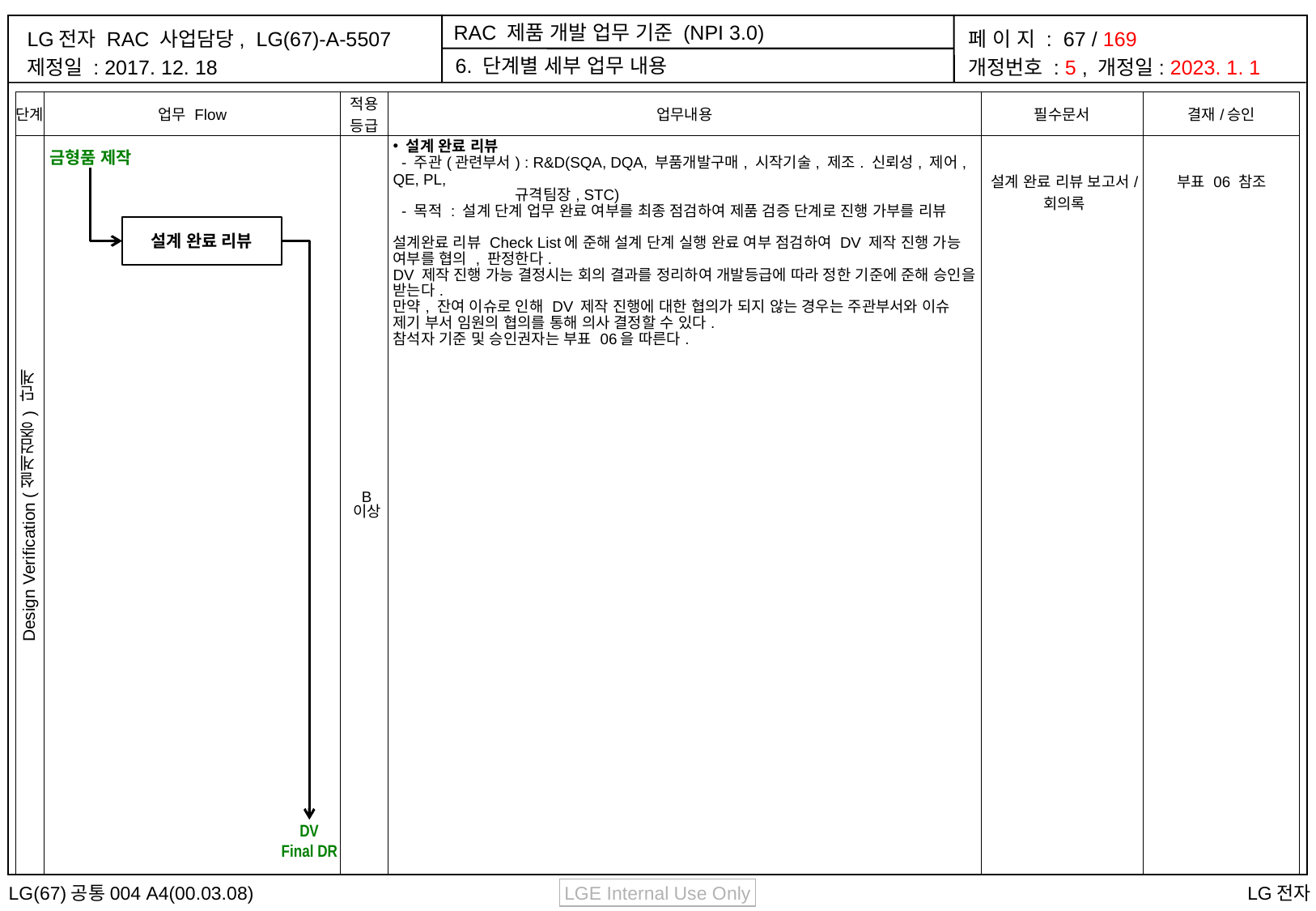

6. 단계별 세부 업무 내용
| 단계 | 업무 Flow | 적용 등급 | 업무내용 | 필수문서 | 결재/승인 |
| --- | --- | --- | --- | --- | --- |
| Design Verification (설계검증) 단계 |  | B 이상 | 설계 완료 리뷰 - 주관(관련부서) : R&D(SQA, DQA, 부품개발구매, 시작기술, 제조. 신뢰성, 제어, QE, PL, 규격팀장, STC) - 목적 : 설계 단계 업무 완료 여부를 최종 점검하여 제품 검증 단계로 진행 가부를 리뷰 설계완료 리뷰 Check List에 준해 설계 단계 실행 완료 여부 점검하여 DV 제작 진행 가능 여부를 협의 , 판정한다. DV 제작 진행 가능 결정시는 회의 결과를 정리하여 개발등급에 따라 정한 기준에 준해 승인을 받는다. 만약, 잔여 이슈로 인해 DV 제작 진행에 대한 협의가 되지 않는 경우는 주관부서와 이슈 제기 부서 임원의 협의를 통해 의사 결정할 수 있다. 참석자 기준 및 승인권자는 부표 06을 따른다. | 설계 완료 리뷰 보고서/ 회의록 | 부표 06 참조 |
금형품 제작
설계 완료 리뷰
DV
Final DR